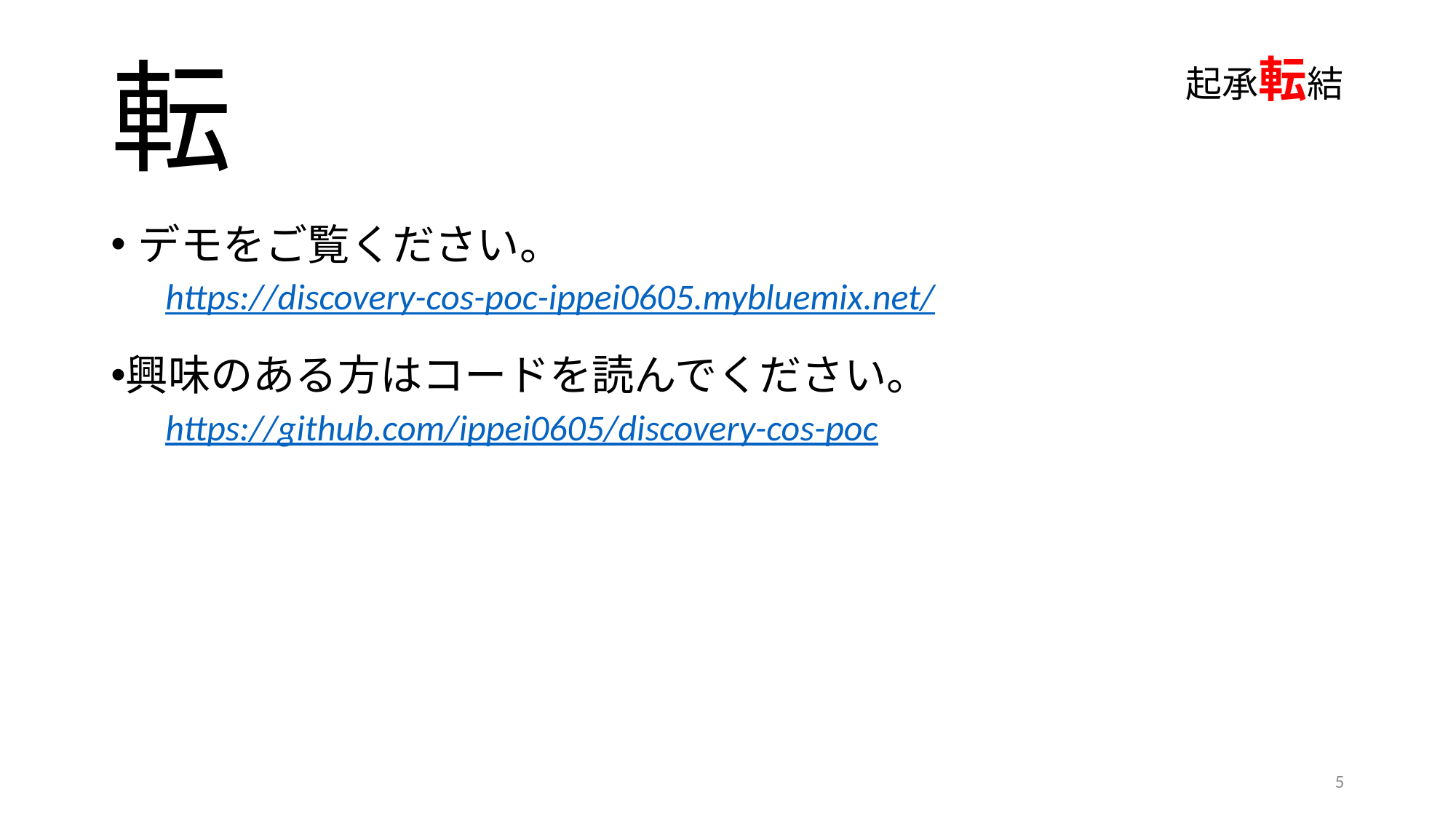

# 転
起承転結
デモをご覧ください。
https://discovery-cos-poc-ippei0605.mybluemix.net/
興味のある方はコードを読んでください。
https://github.com/ippei0605/discovery-cos-poc

5